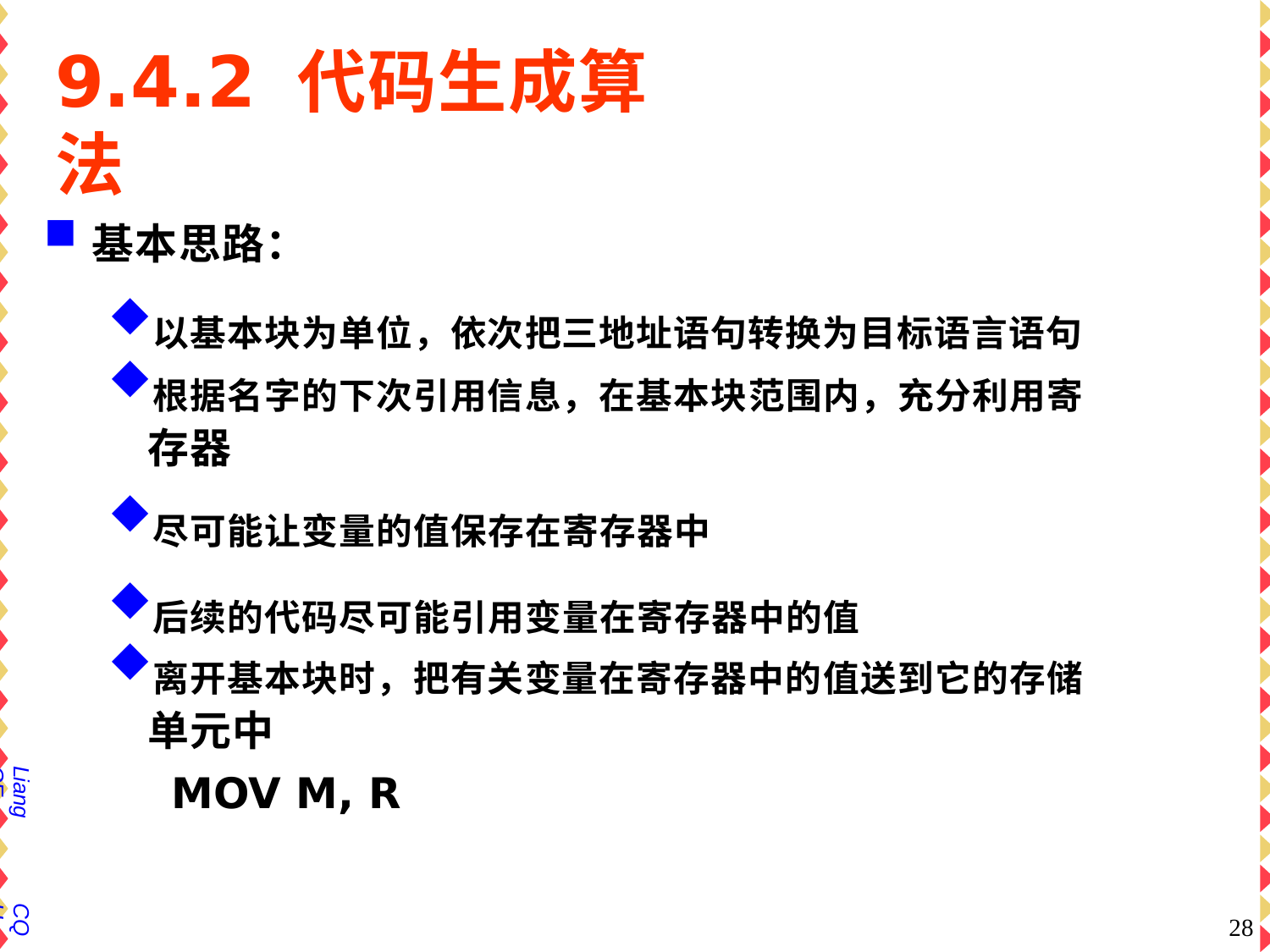

# 9.4.2 代码生成算法
基本思路：
以基本块为单位，依次把三地址语句转换为目标语言语句
根据名字的下次引用信息，在基本块范围内，充分利用寄
存器
尽可能让变量的值保存在寄存器中
后续的代码尽可能引用变量在寄存器中的值
离开基本块时，把有关变量在寄存器中的值送到它的存储
单元中
MOV M, R
Liang GE
CQU
28